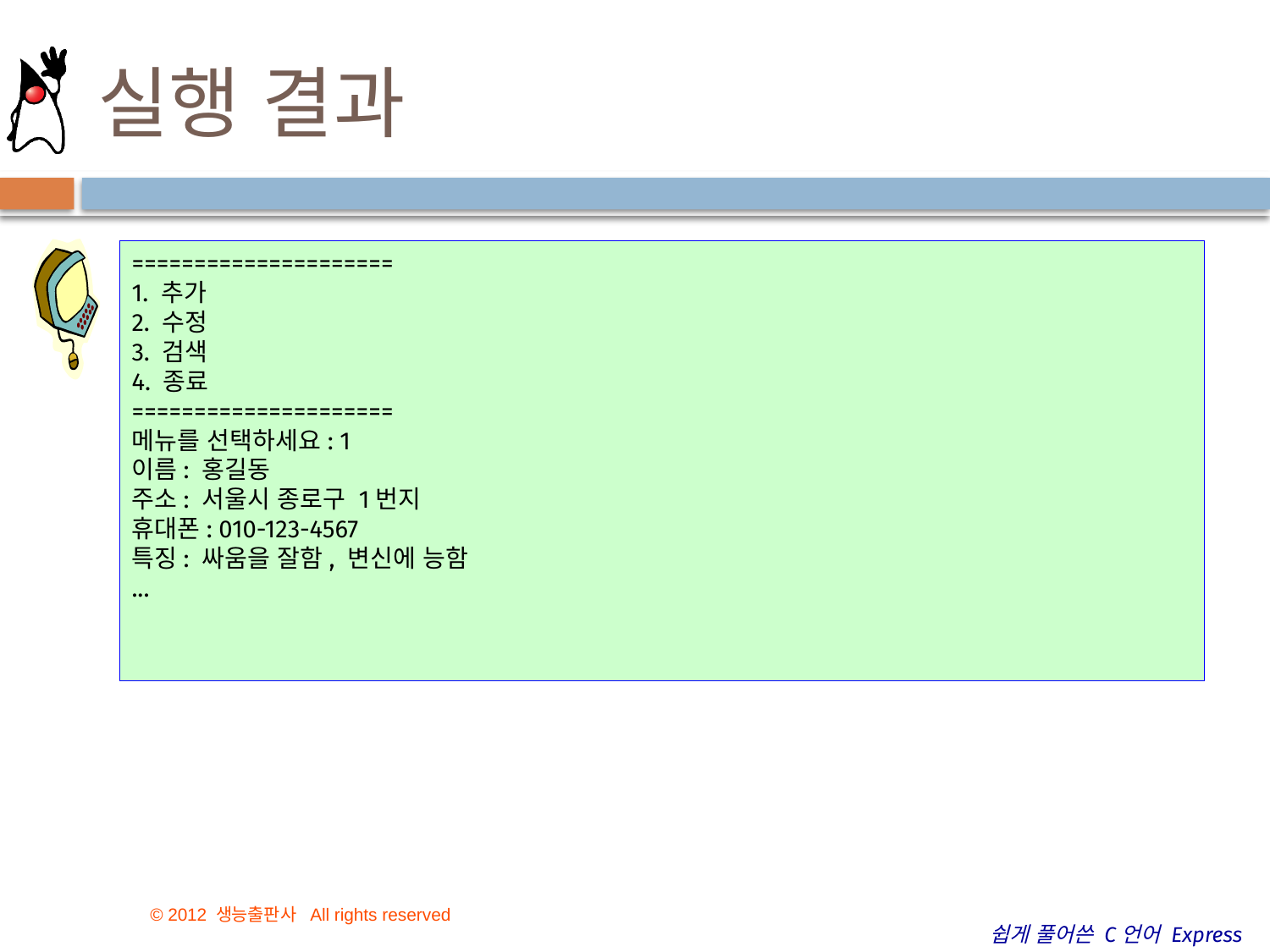

# 실행 결과

=====================
1. 추가
2. 수정
3. 검색
4. 종료
=====================
메뉴를 선택하세요: 1
이름: 홍길동
주소: 서울시 종로구 1번지
휴대폰: 010-123-4567
특징: 싸움을 잘함, 변신에 능함
...